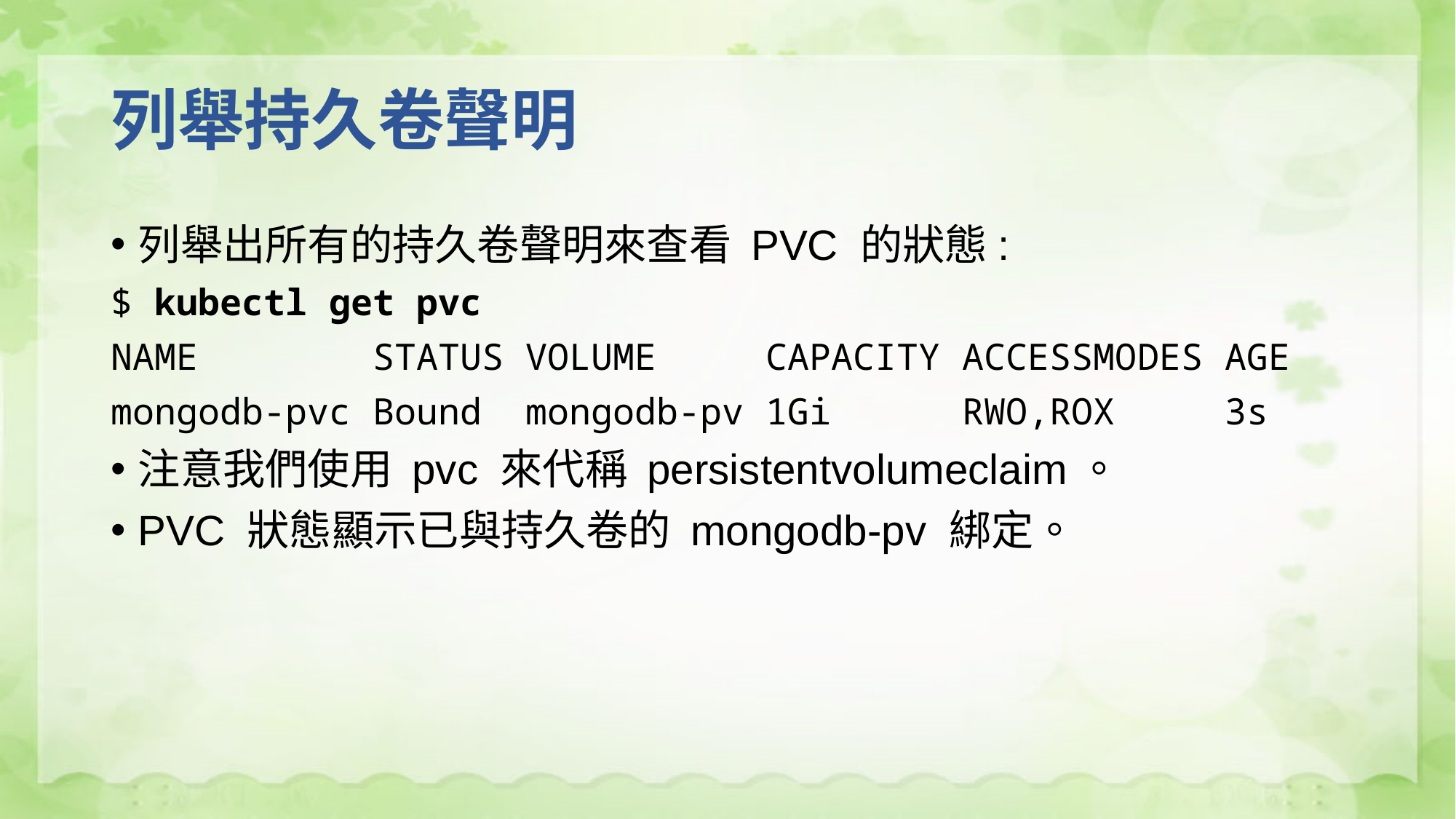

# 列舉持久卷聲明
列舉出所有的持久卷聲明來查看 PVC 的狀態:
$ kubectl get pvc
NAME        STATUS VOLUME     CAPACITY ACCESSMODES AGE
mongodb-pvc Bound  mongodb-pv 1Gi      RWO,ROX     3s
注意我們使用 pvc 來代稱 persistentvolumeclaim。
PVC 狀態顯示已與持久卷的 mongodb-pv 綁定。